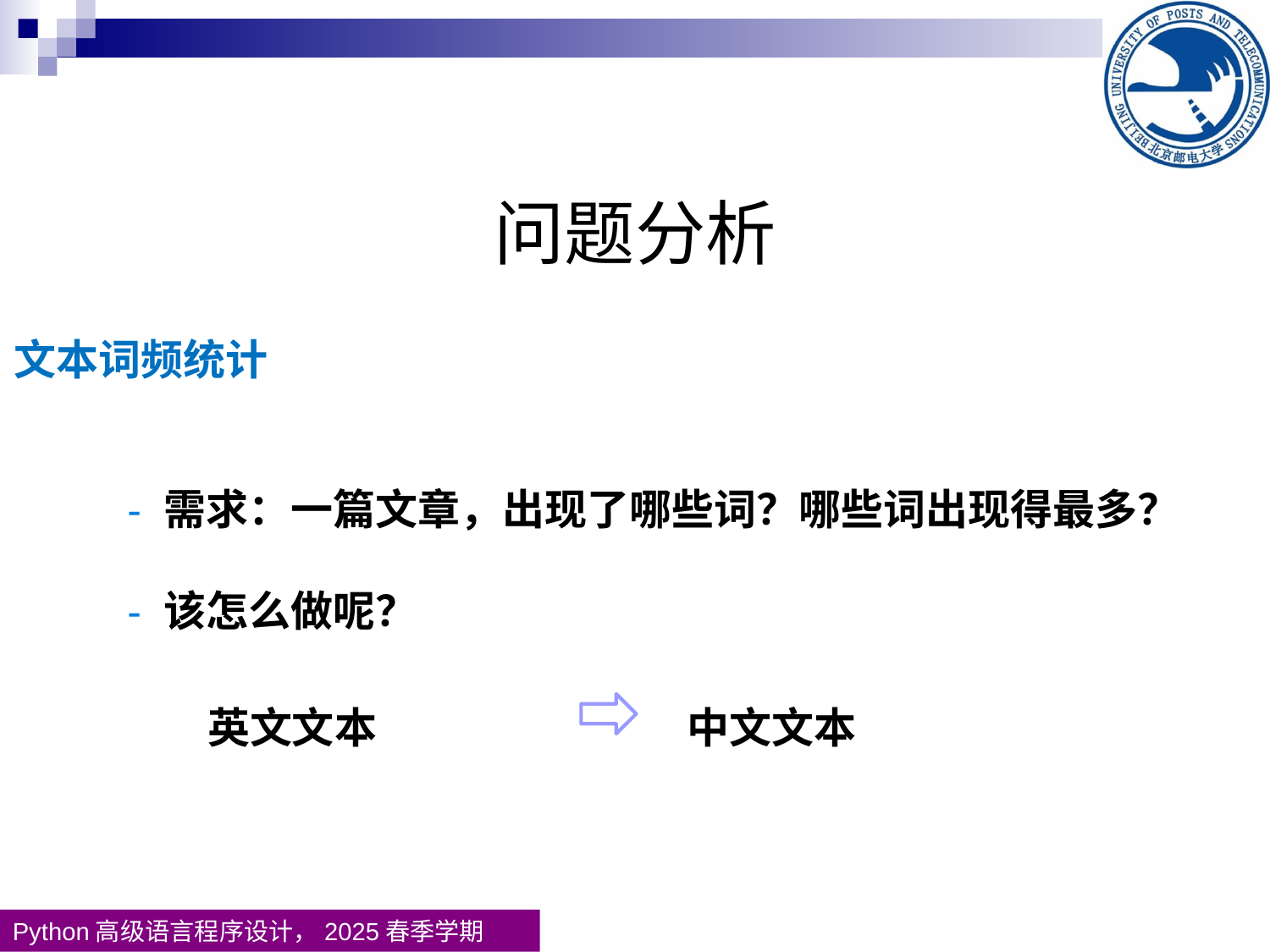

问题分析
文本词频统计
- 需求：一篇文章，出现了哪些词？哪些词出现得最多？
- 该怎么做呢？
英文文本
中文文本